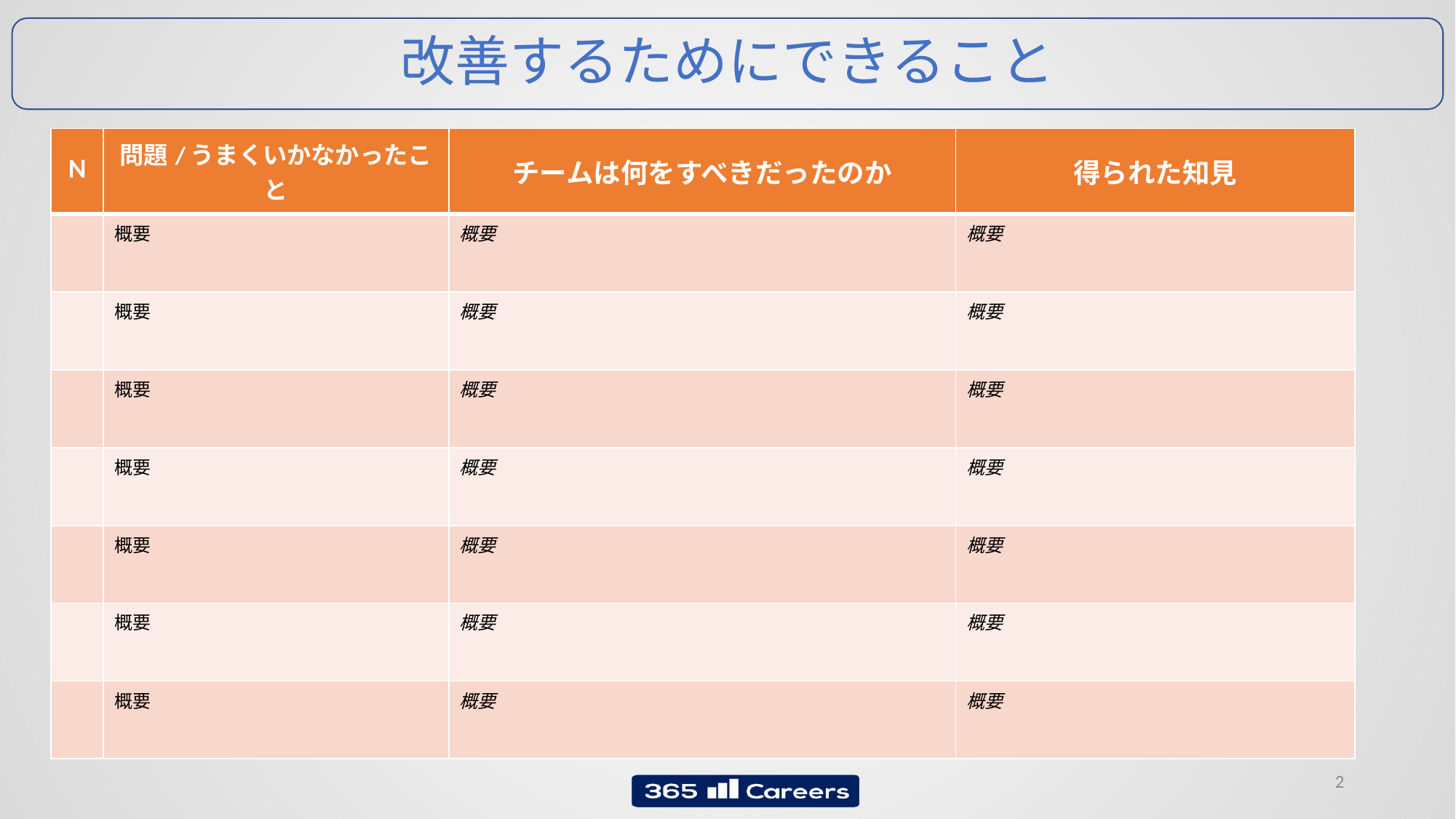

改善するためにできること
| N | 問題/うまくいかなかったこと | チームは何をすべきだったのか | 得られた知見 |
| --- | --- | --- | --- |
|  | 概要 | 概要 | 概要 |
|  | 概要 | 概要 | 概要 |
|  | 概要 | 概要 | 概要 |
|  | 概要 | 概要 | 概要 |
|  | 概要 | 概要 | 概要 |
|  | 概要 | 概要 | 概要 |
|  | 概要 | 概要 | 概要 |
2